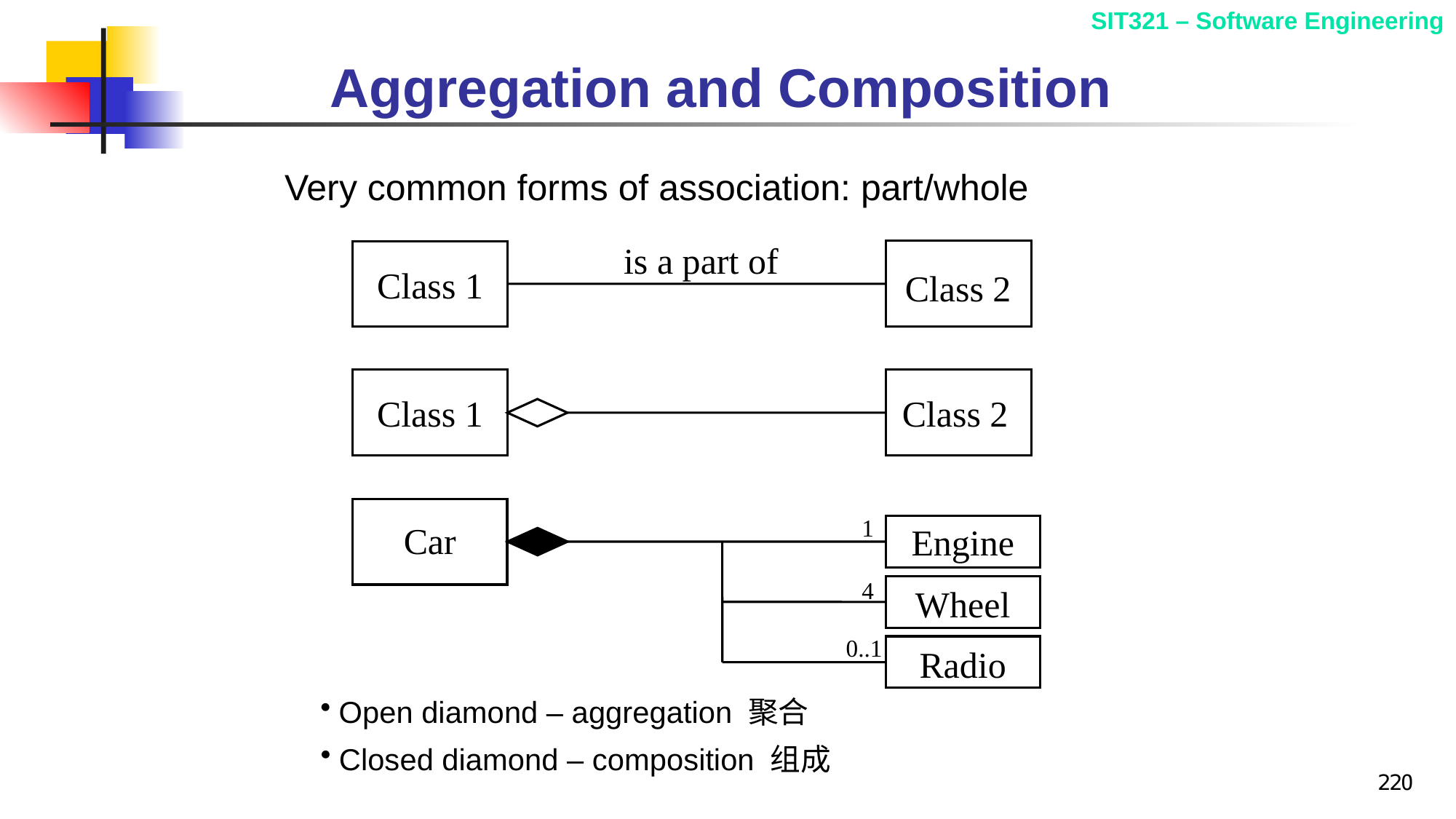

# Aggregation and Composition
Very common forms of association: part/whole
is a part of

Class 2

Class 1

Class 1

Class 2

Car
1
Engine

4

Wheel

0..1

Radio

 Open diamond – aggregation 聚合
 Closed diamond – composition 组成
220